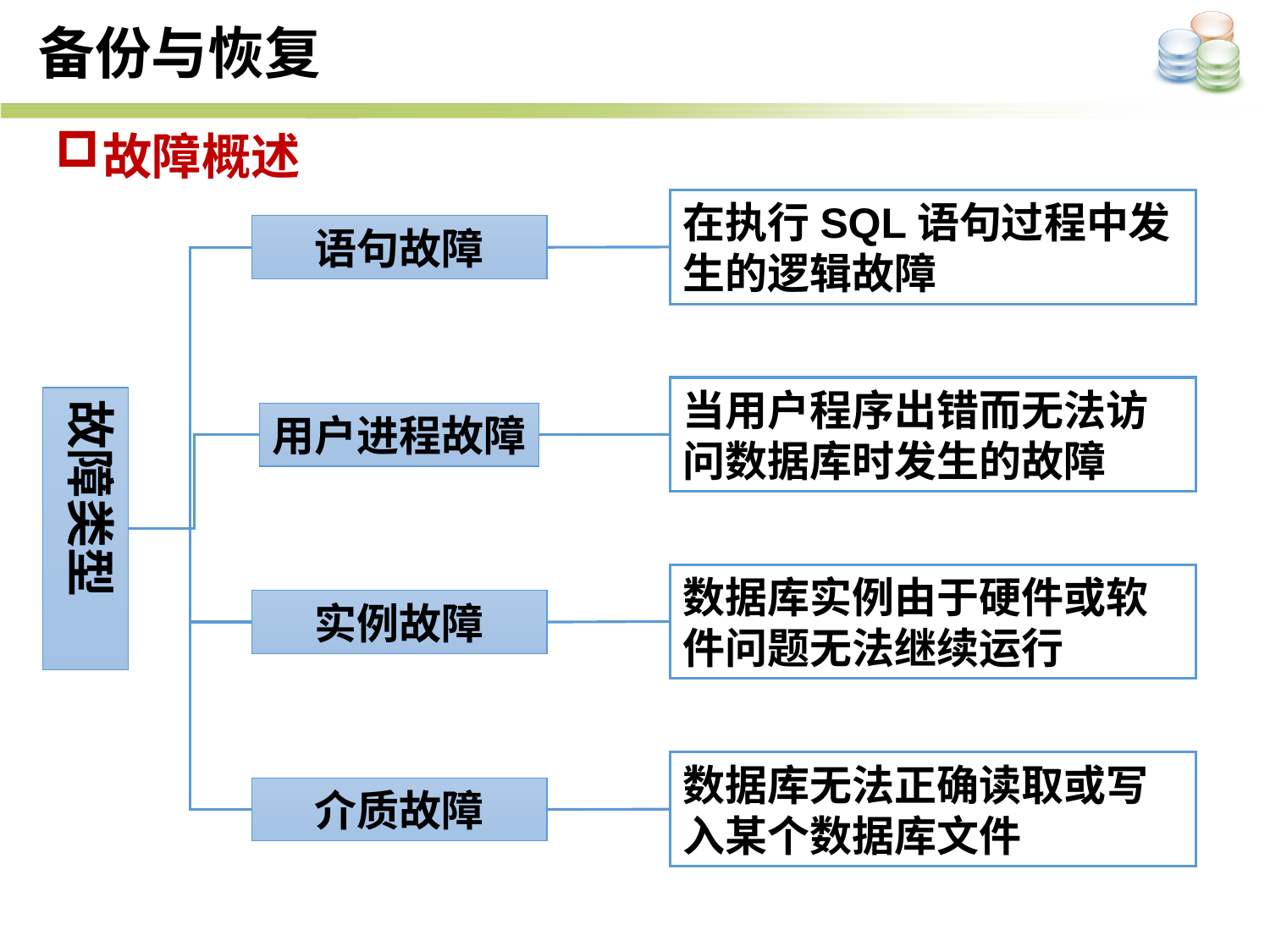

备份与恢复
故障概述
在执行SQL语句过程中发生的逻辑故障
当用户程序出错而无法访问数据库时发生的故障
数据库实例由于硬件或软件问题无法继续运行
数据库无法正确读取或写入某个数据库文件
语句故障
用户进程故障
实例故障
介质故障
故障类型
38